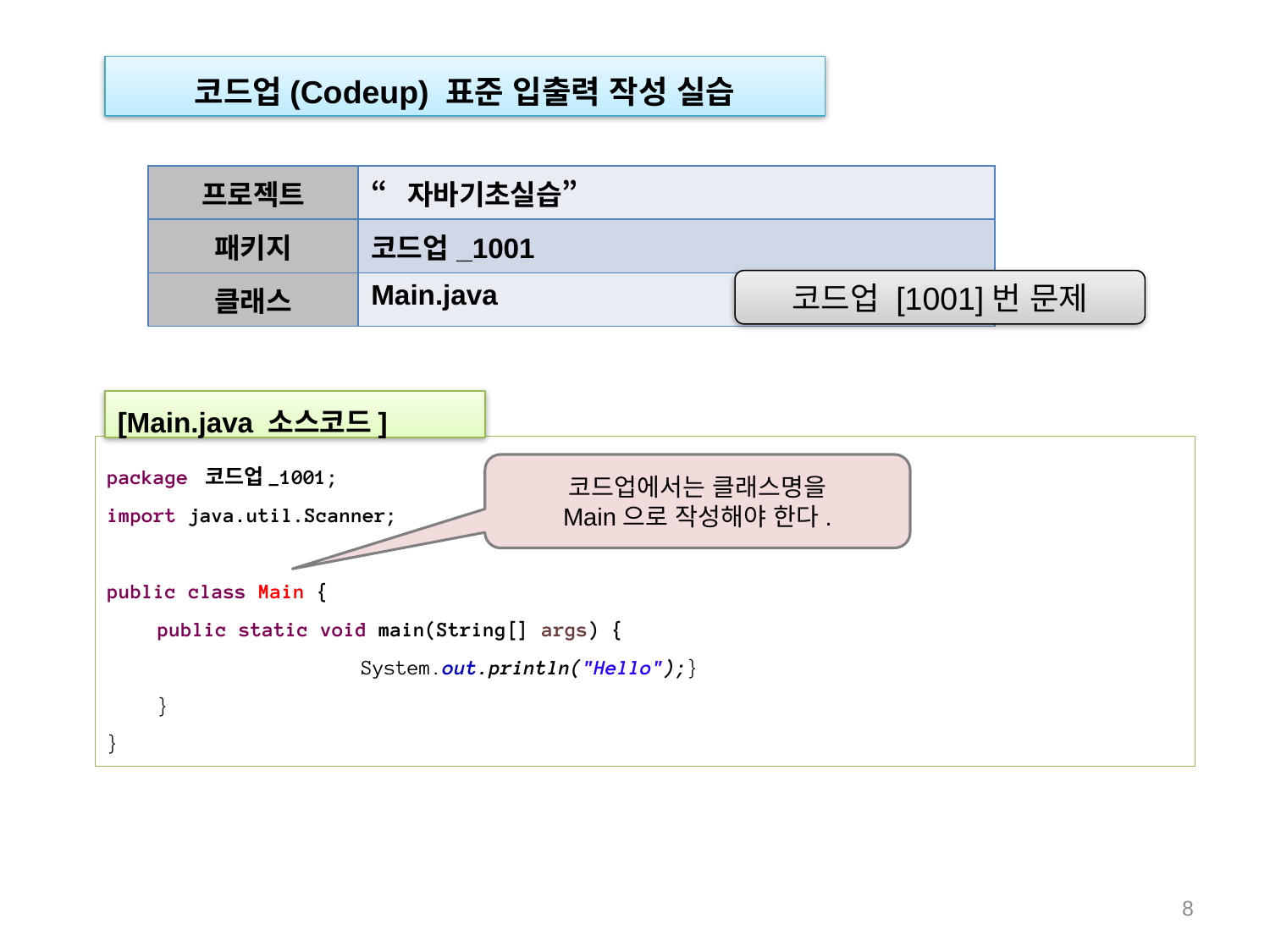

코드업(Codeup) 표준 입출력 작성 실습
| 프로젝트 | “자바기초실습” |
| --- | --- |
| 패키지 | 코드업\_1001 |
| 클래스 | Main.java |
코드업 [1001]번 문제
[Main.java 소스코드]
package 코드업_1001;
import java.util.Scanner;

public class Main {
	public static void main(String[] args) {
			System.out.println("Hello");}
	}
}
코드업에서는 클래스명을
Main으로 작성해야 한다.
8